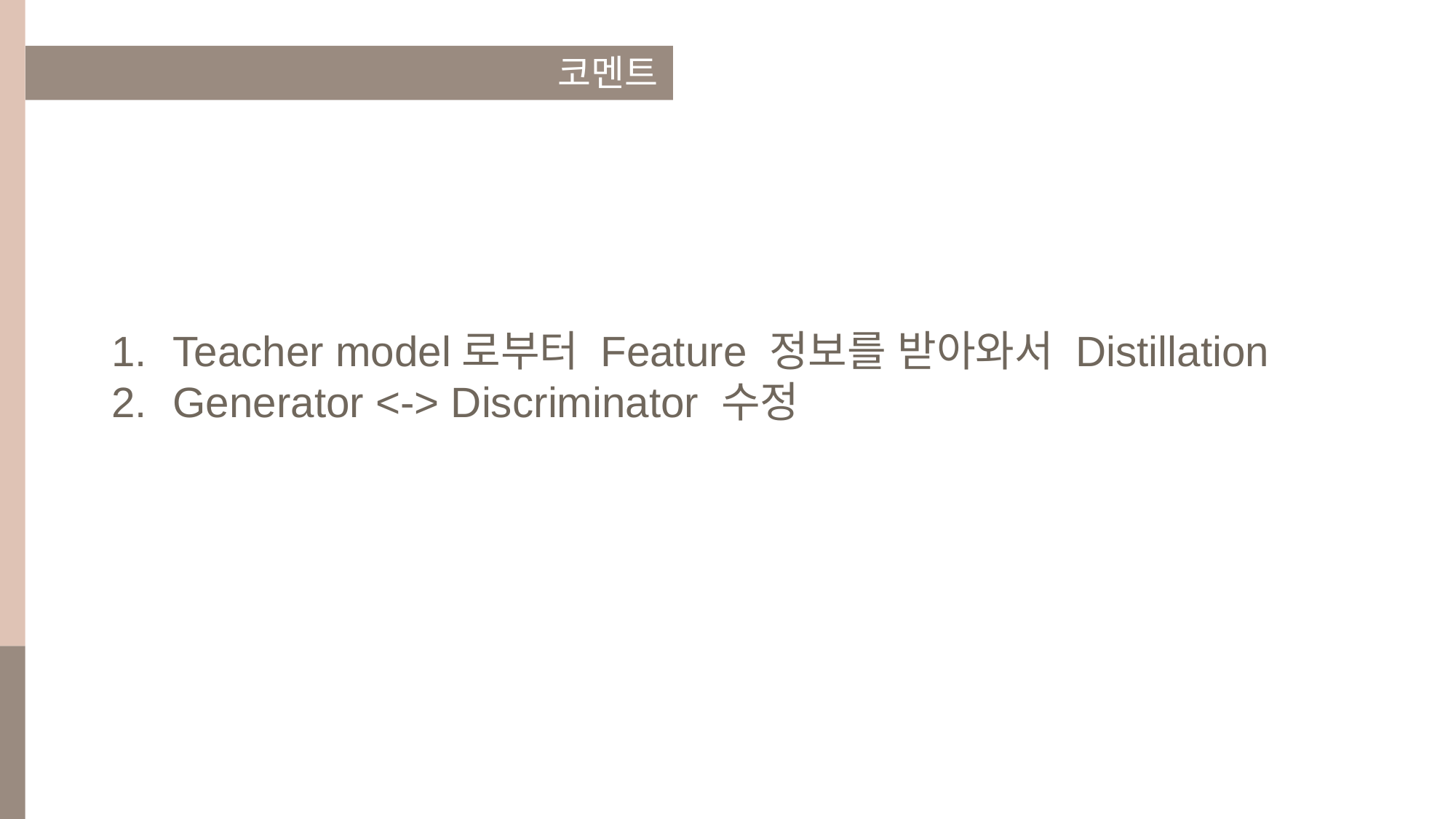

코멘트
Teacher model로부터 Feature 정보를 받아와서 Distillation
Generator <-> Discriminator 수정